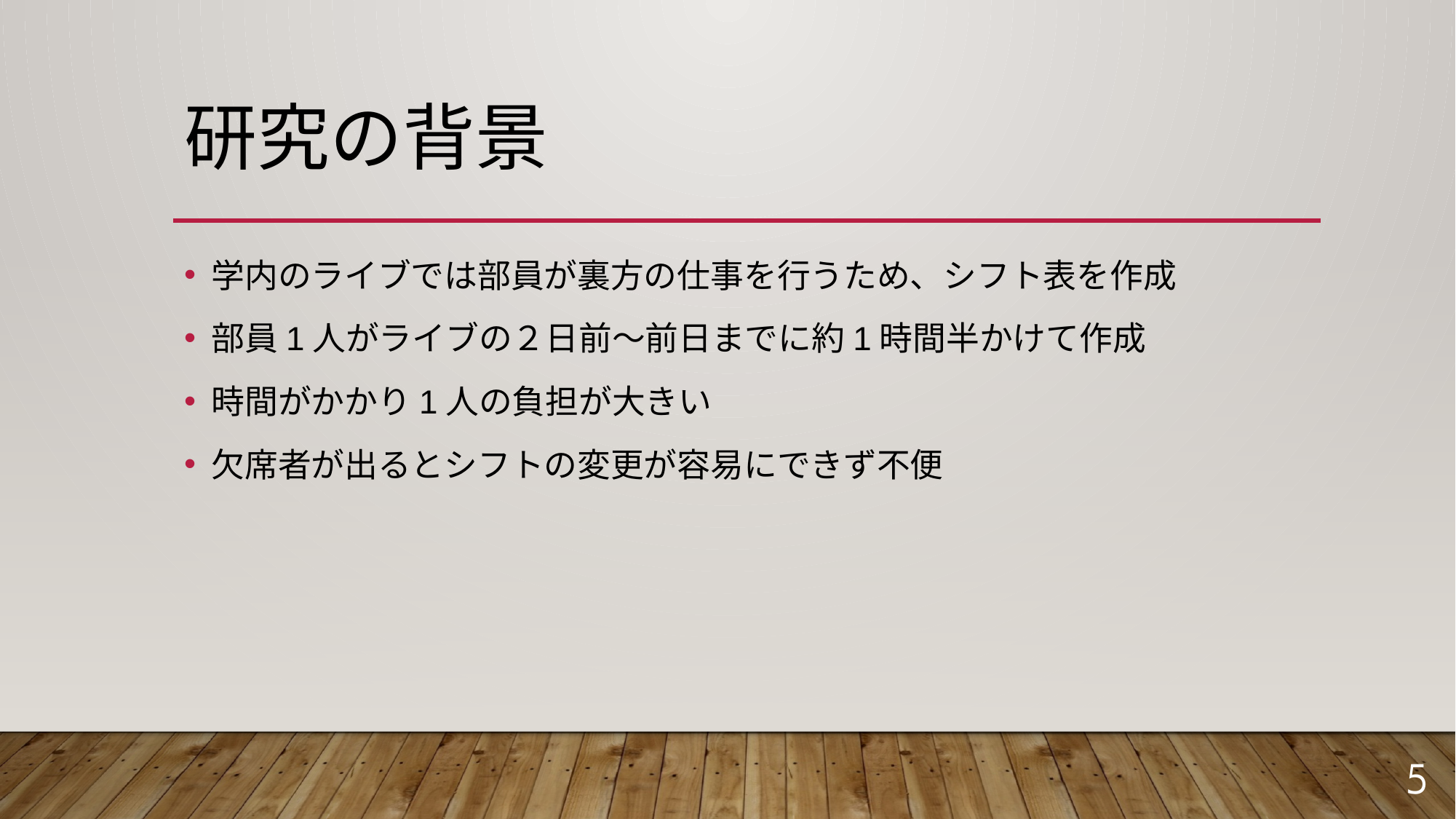

# 研究の背景
学内のライブでは部員が裏方の仕事を行うため、シフト表を作成
部員1人がライブの２日前～前日までに約1時間半かけて作成
時間がかかり1人の負担が大きい
欠席者が出るとシフトの変更が容易にできず不便
5